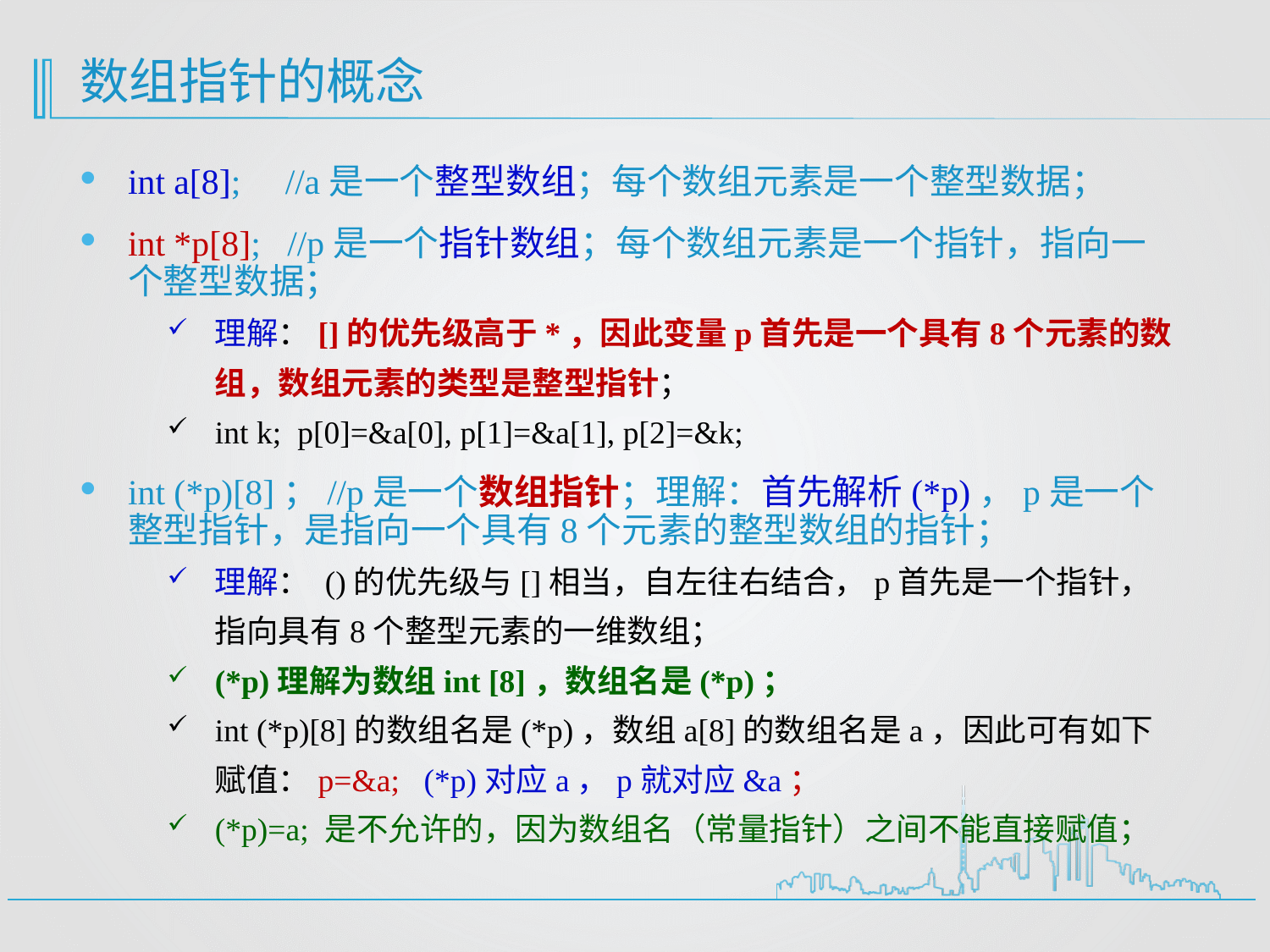

# 数组指针的概念
int a[8];     //a是一个整型数组；每个数组元素是一个整型数据；
int *p[8];   //p是一个指针数组；每个数组元素是一个指针，指向一个整型数据；
理解：[]的优先级高于*，因此变量p首先是一个具有8个元素的数组，数组元素的类型是整型指针；
int k;  p[0]=&a[0], p[1]=&a[1], p[2]=&k;
int (*p)[8]；//p是一个数组指针；理解：首先解析(*p)，p是一个整型指针，是指向一个具有8个元素的整型数组的指针；
理解： ()的优先级与[]相当，自左往右结合，p首先是一个指针，指向具有8个整型元素的一维数组；
(*p)理解为数组int [8]，数组名是(*p)；
int (*p)[8]的数组名是(*p)，数组a[8]的数组名是a，因此可有如下赋值：p=&a;   (*p)对应a，p就对应&a；
(*p)=a; 是不允许的，因为数组名（常量指针）之间不能直接赋值；